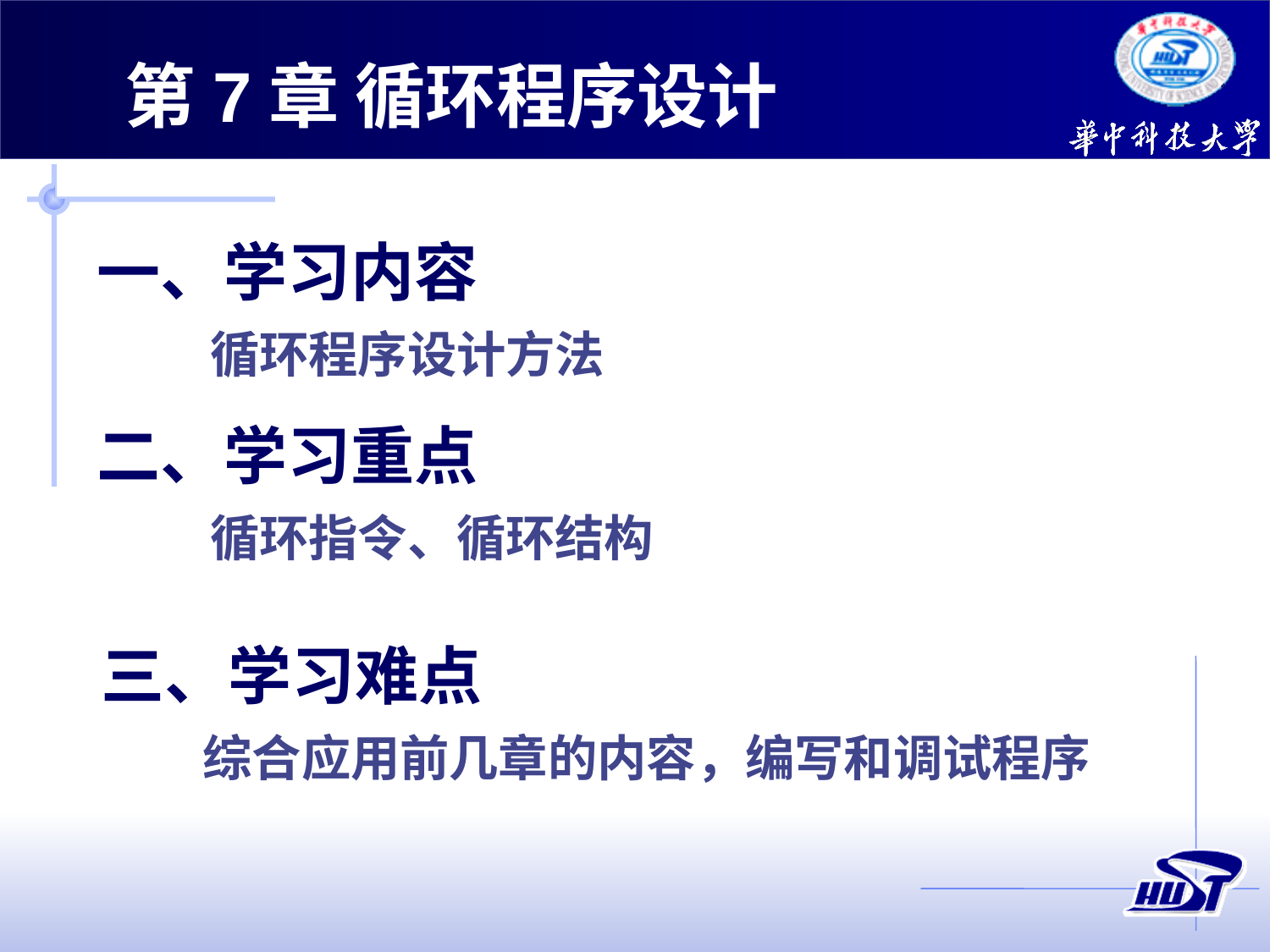

第7章 循环程序设计
一、学习内容
         循环程序设计方法
二、学习重点
         循环指令、循环结构
三、学习难点
        综合应用前几章的内容，编写和调试程序